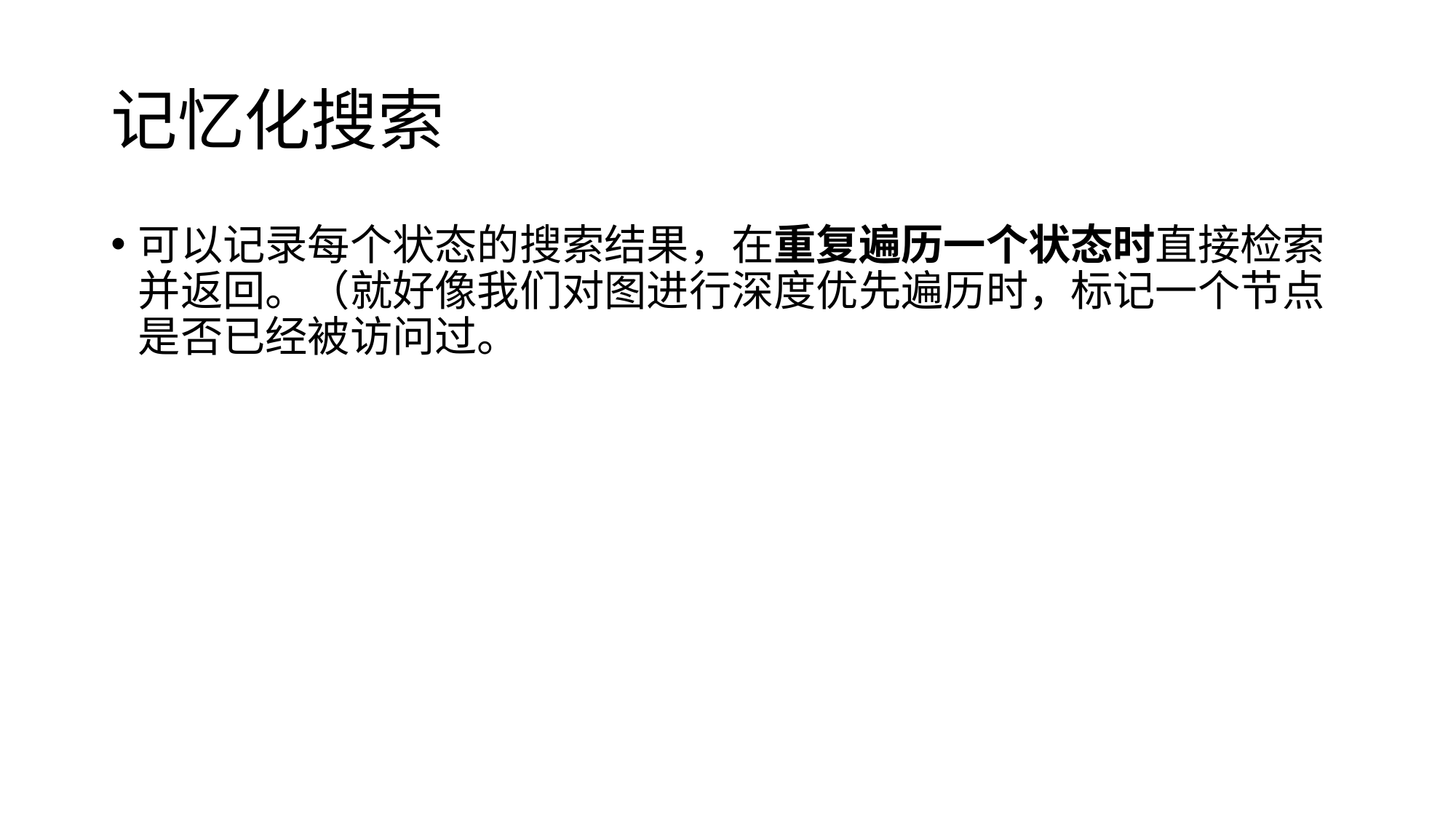

# 记忆化搜索
可以记录每个状态的搜索结果，在重复遍历一个状态时直接检索并返回。（就好像我们对图进行深度优先遍历时，标记一个节点是否已经被访问过。